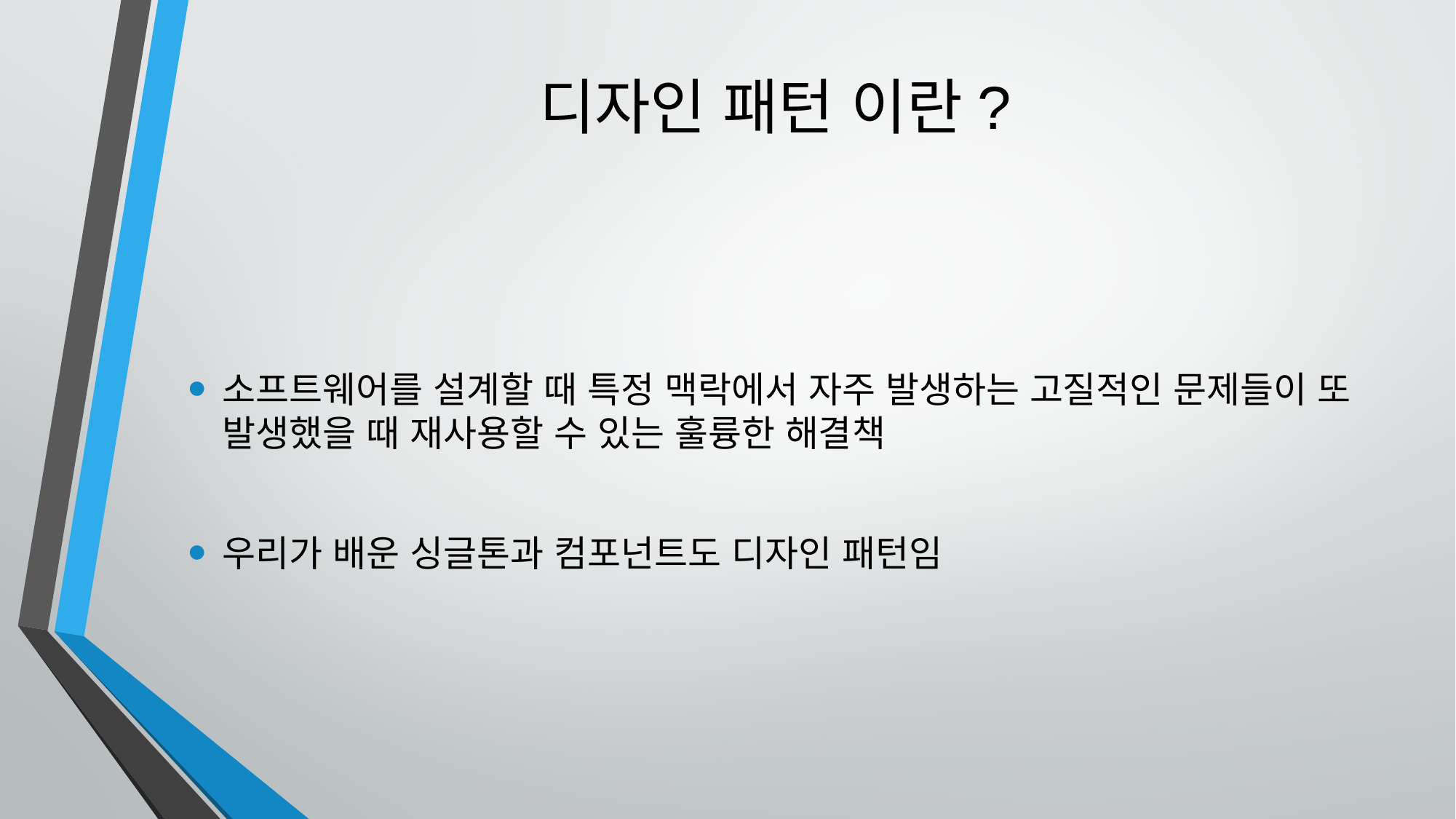

# 디자인 패턴 이란?
소프트웨어를 설계할 때 특정 맥락에서 자주 발생하는 고질적인 문제들이 또 발생했을 때 재사용할 수 있는 훌륭한 해결책

우리가 배운 싱글톤과 컴포넌트도 디자인 패턴임